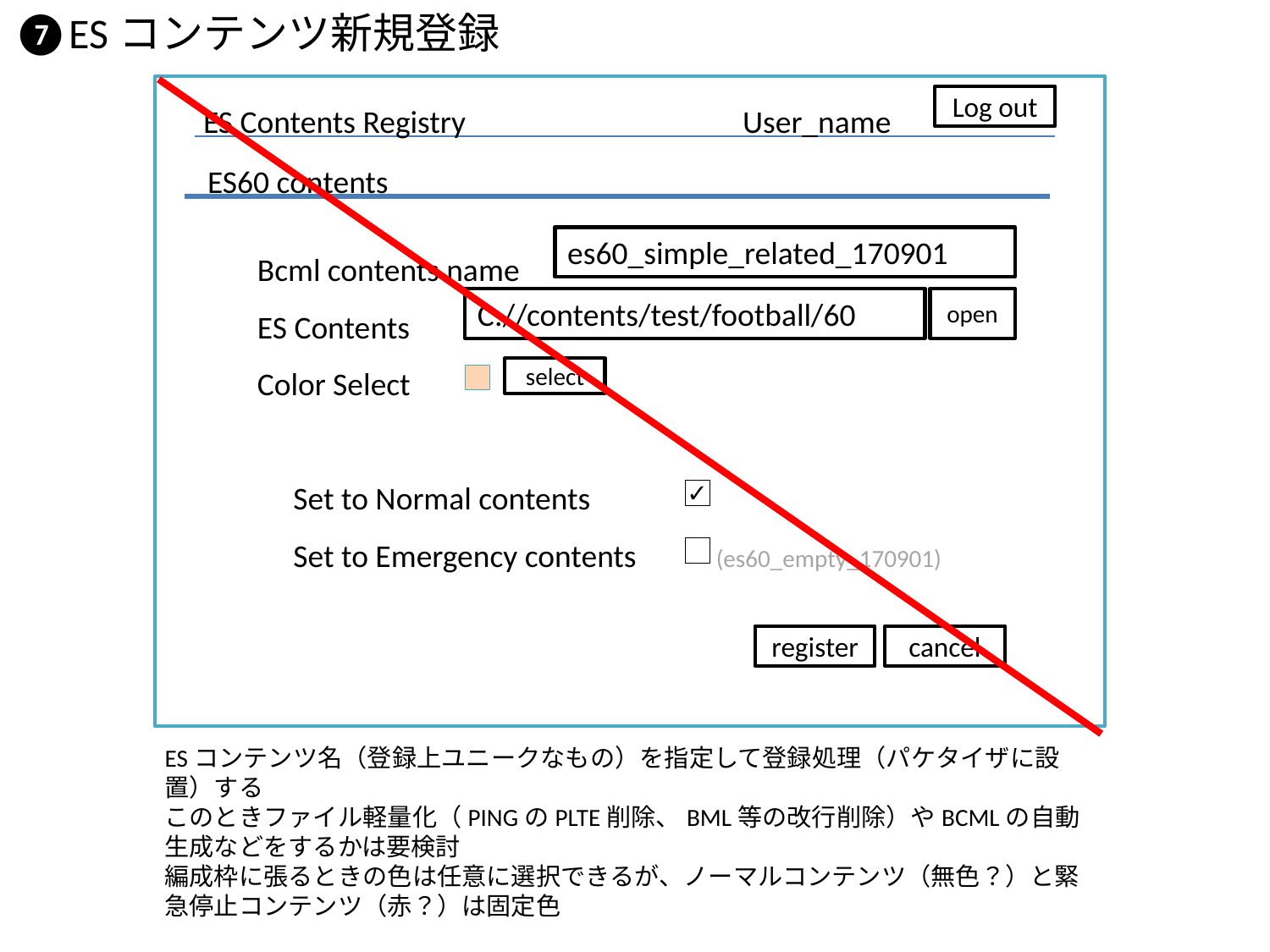

❼ESコンテンツ新規登録

ES Contents Registry
User_name
Log out
ES60 contents
Bcml contents name
ES Contents
Color Select

     Set to Normal contents
     Set to Emergency contents           (es60_empty_170901)
es60_simple_related_170901
C://contents/test/football/60
open
select

✓

register
cancel
ESコンテンツ名（登録上ユニークなもの）を指定して登録処理（パケタイザに設置）する
このときファイル軽量化（PINGのPLTE削除、BML等の改行削除）やBCMLの自動生成などをするかは要検討
編成枠に張るときの色は任意に選択できるが、ノーマルコンテンツ（無色？）と緊急停止コンテンツ（赤？）は固定色